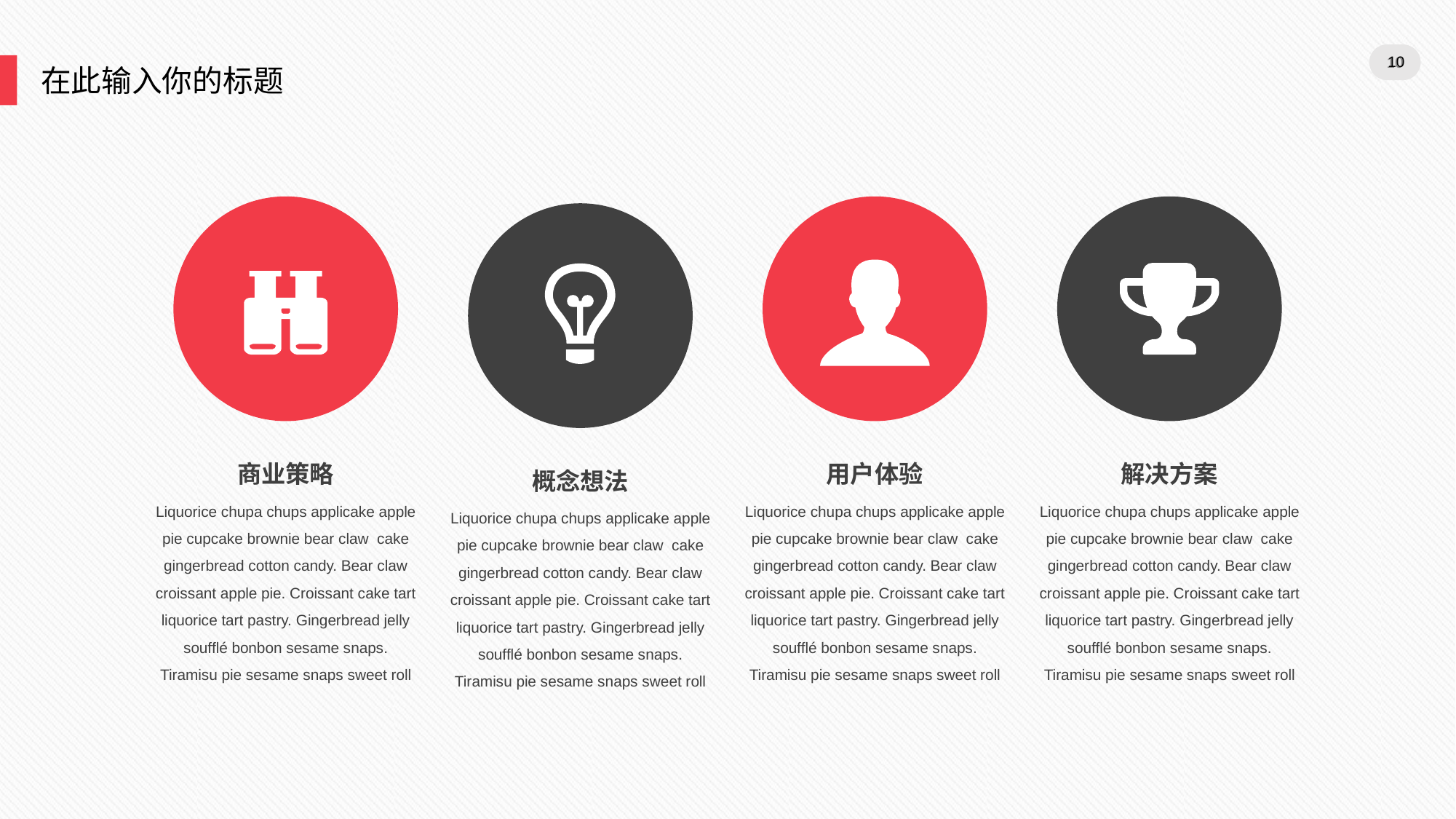

10
10
在此输入你的标题

商业策略
用户体验
解决方案
概念想法
Liquorice chupa chups applicake apple pie cupcake brownie bear claw  cake gingerbread cotton candy. Bear claw croissant apple pie. Croissant cake tart liquorice tart pastry. Gingerbread jelly soufflé bonbon sesame snaps. Tiramisu pie sesame snaps sweet roll
Liquorice chupa chups applicake apple pie cupcake brownie bear claw  cake gingerbread cotton candy. Bear claw croissant apple pie. Croissant cake tart liquorice tart pastry. Gingerbread jelly soufflé bonbon sesame snaps. Tiramisu pie sesame snaps sweet roll
Liquorice chupa chups applicake apple pie cupcake brownie bear claw  cake gingerbread cotton candy. Bear claw croissant apple pie. Croissant cake tart liquorice tart pastry. Gingerbread jelly soufflé bonbon sesame snaps. Tiramisu pie sesame snaps sweet roll
Liquorice chupa chups applicake apple pie cupcake brownie bear claw  cake gingerbread cotton candy. Bear claw croissant apple pie. Croissant cake tart liquorice tart pastry. Gingerbread jelly soufflé bonbon sesame snaps. Tiramisu pie sesame snaps sweet roll